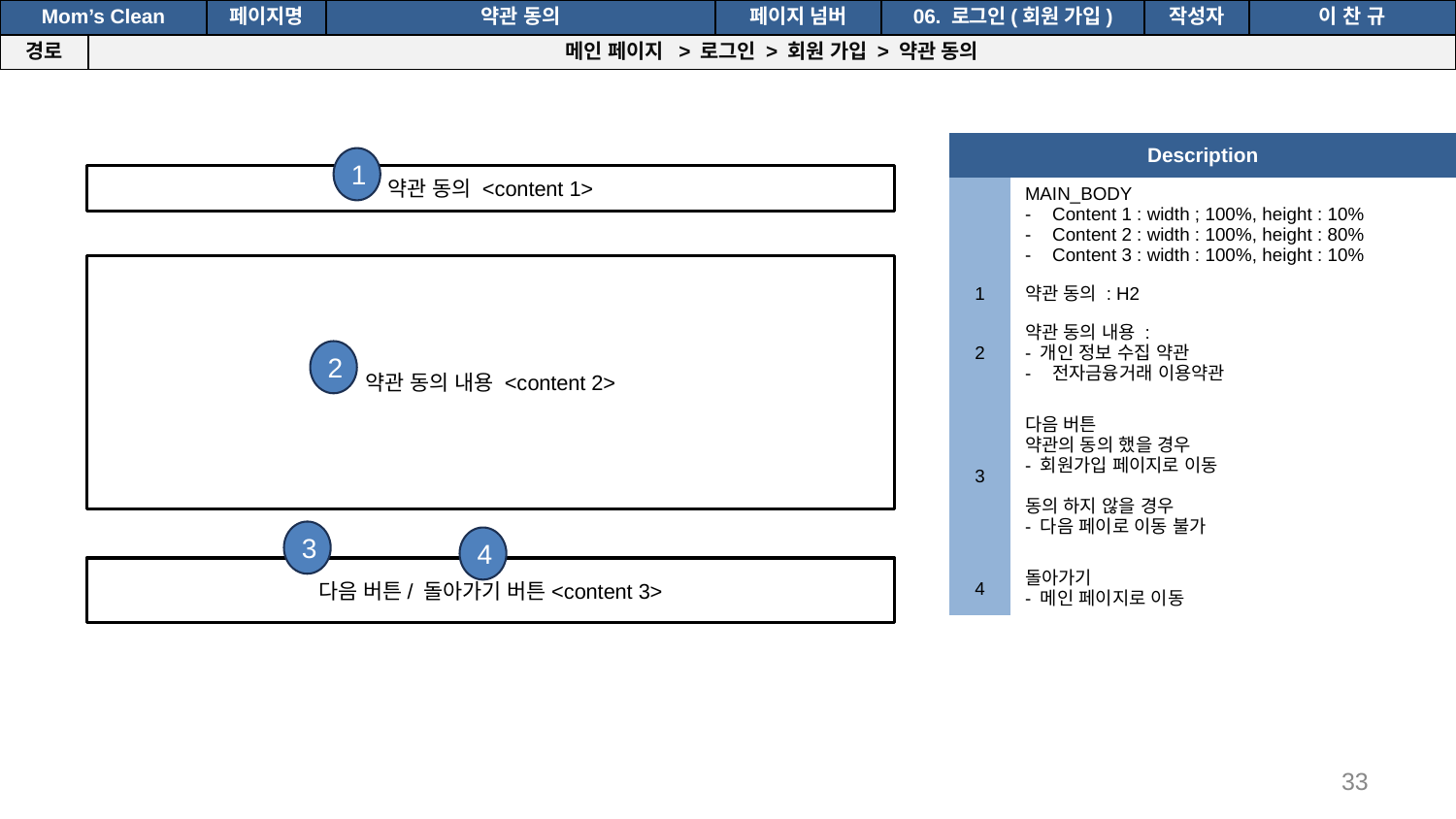

공간(오피스) 대여 시스템
| Mom’s Clean |  | 페이지명 | 약관 동의 | 페이지 넘버 | 06. 로그인(회원 가입) | 작성자 | 이 찬 규 |
| --- | --- | --- | --- | --- | --- | --- | --- |
| 경로 | 메인 페이지 > 로그인 > 회원 가입 > 약관 동의 |  |  |  |  |  |  |
| Description |  |
| --- | --- |
|  | MAIN\_BODY Content 1 : width ; 100%, height : 10% Content 2 : width : 100%, height : 80% Content 3 : width : 100%, height : 10% |
| 1 | 약관 동의 : H2 |
| 2 | 약관 동의 내용 : - 개인 정보 수집 약관 전자금융거래 이용약관 |
| 3 | 다음 버튼 약관의 동의 했을 경우 - 회원가입 페이지로 이동 동의 하지 않을 경우 - 다음 페이로 이동 불가 |
| 4 | 돌아가기 - 메인 페이지로 이동 |
1
약관 동의 <content 1>
약관 동의 내용 <content 2>
2
3
4
다음 버튼/ 돌아가기 버튼<content 3>
33